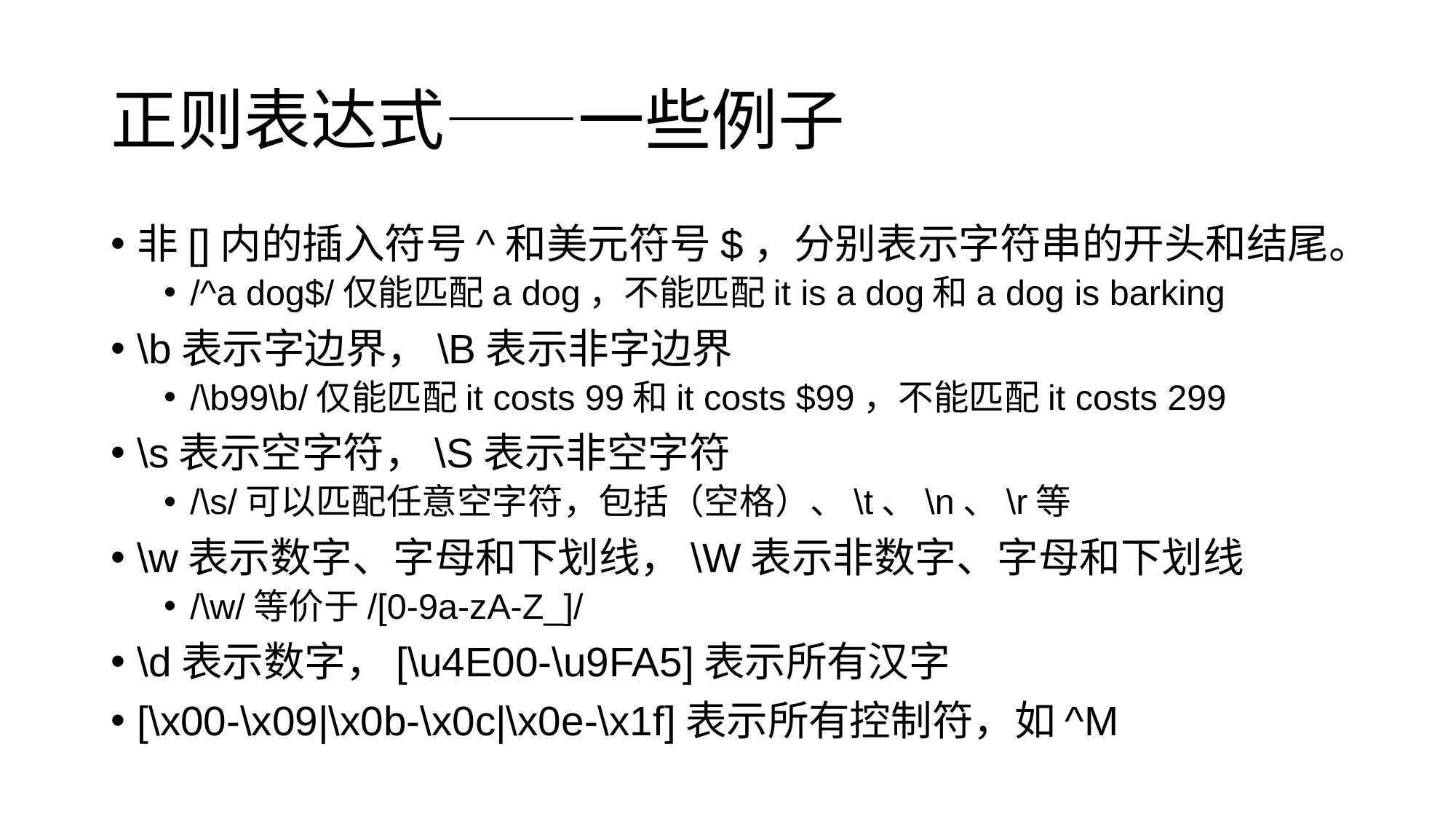

# 正则表达式——一些例子
非[]内的插入符号^和美元符号$，分别表示字符串的开头和结尾。
/^a dog$/仅能匹配a dog，不能匹配it is a dog和a dog is barking
\b表示字边界，\B表示非字边界
/\b99\b/仅能匹配it costs 99和it costs $99，不能匹配it costs 299
\s表示空字符，\S表示非空字符
/\s/可以匹配任意空字符，包括（空格）、\t、\n、\r等
\w表示数字、字母和下划线，\W表示非数字、字母和下划线
/\w/等价于/[0-9a-zA-Z_]/
\d表示数字，[\u4E00-\u9FA5]表示所有汉字
[\x00-\x09|\x0b-\x0c|\x0e-\x1f]表示所有控制符，如^M